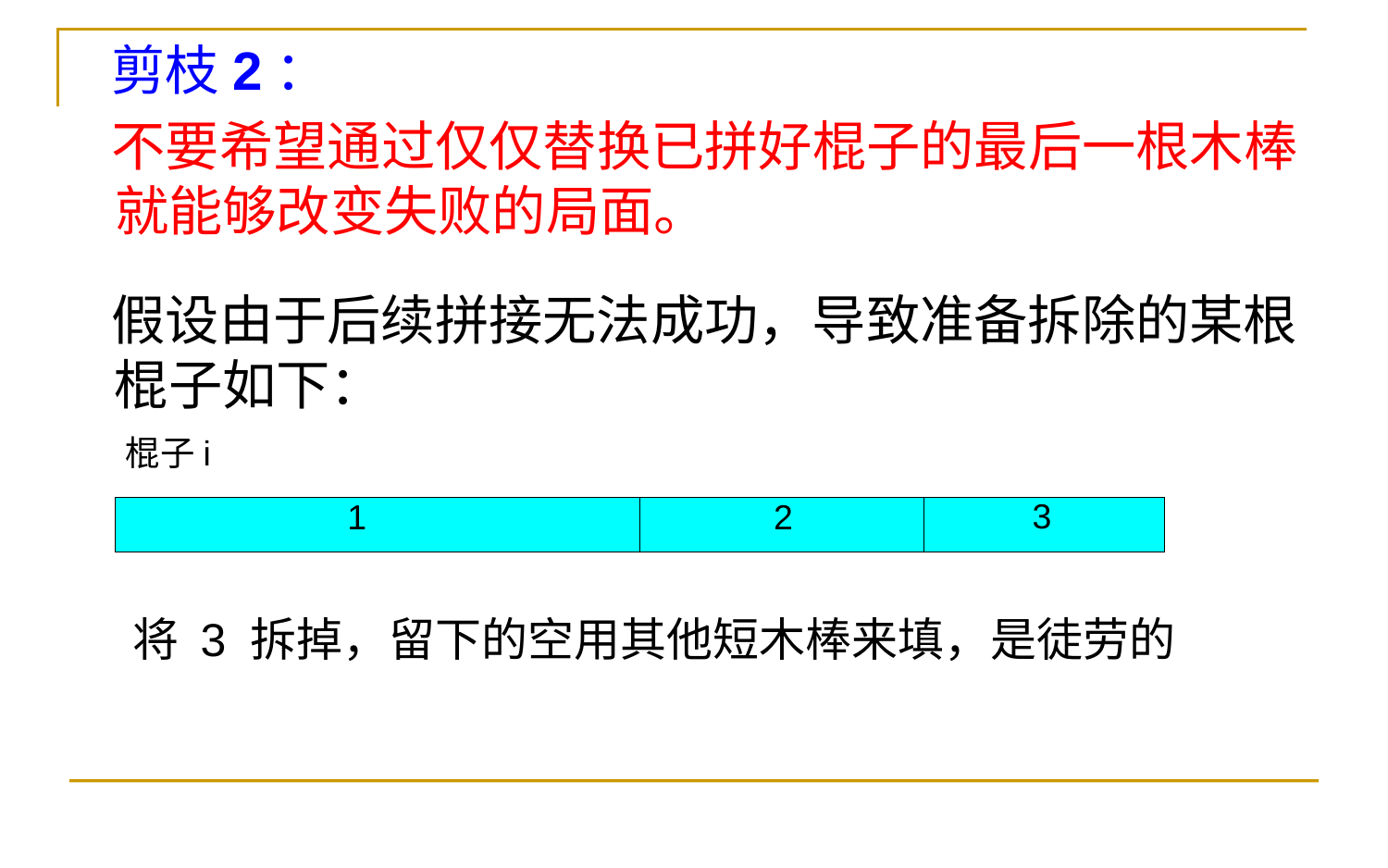

剪枝2：
   不要希望通过仅仅替换已拼好棍子的最后一根木棒就能够改变失败的局面。
   假设由于后续拼接无法成功，导致准备拆除的某根棍子如下：
棍子i
3
1
2

将 3 拆掉，留下的空用其他短木棒来填，是徒劳的